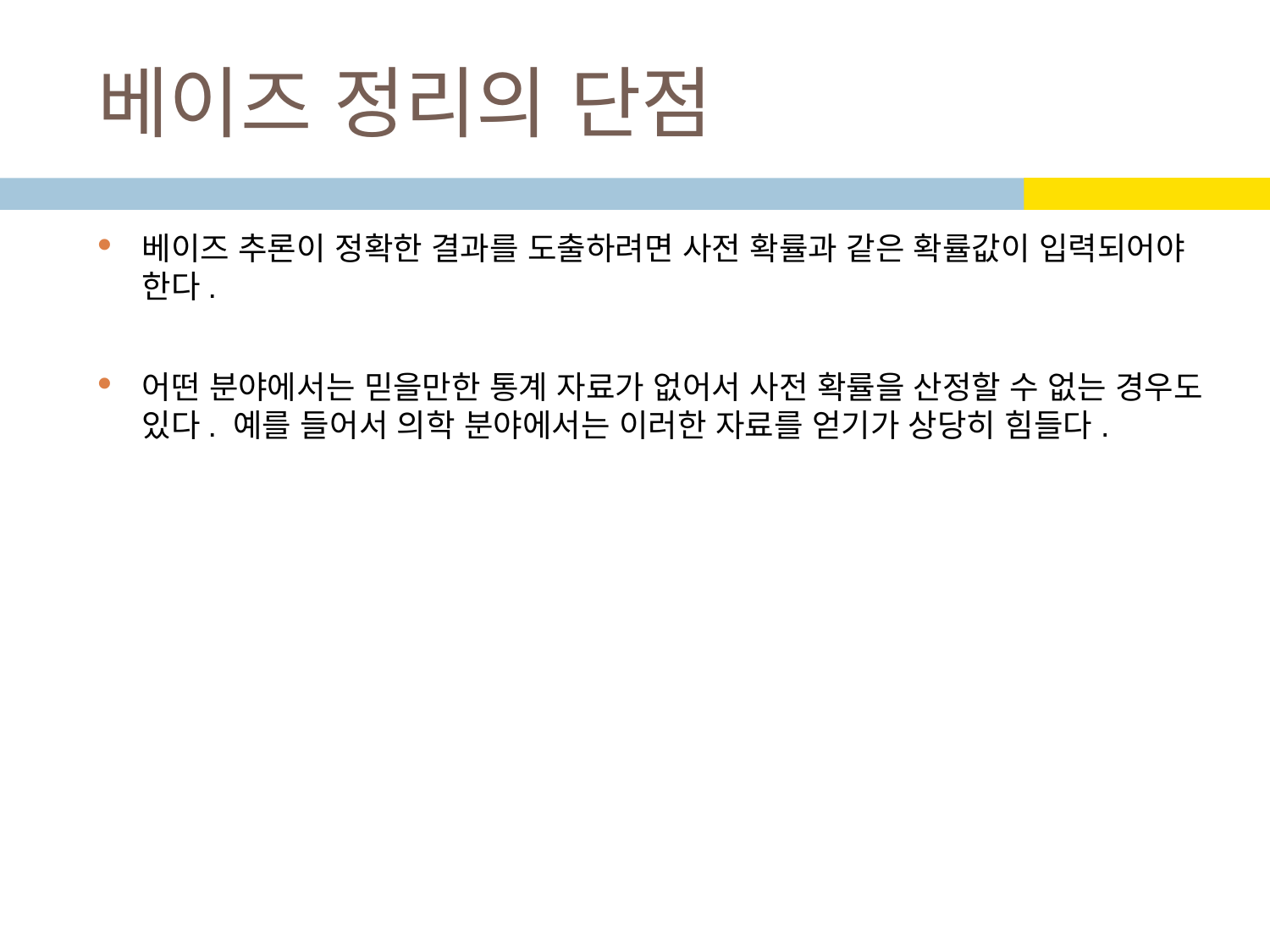

# 베이즈 정리의 단점
베이즈 추론이 정확한 결과를 도출하려면 사전 확률과 같은 확률값이 입력되어야 한다.

어떤 분야에서는 믿을만한 통계 자료가 없어서 사전 확률을 산정할 수 없는 경우도 있다. 예를 들어서 의학 분야에서는 이러한 자료를 얻기가 상당히 힘들다.